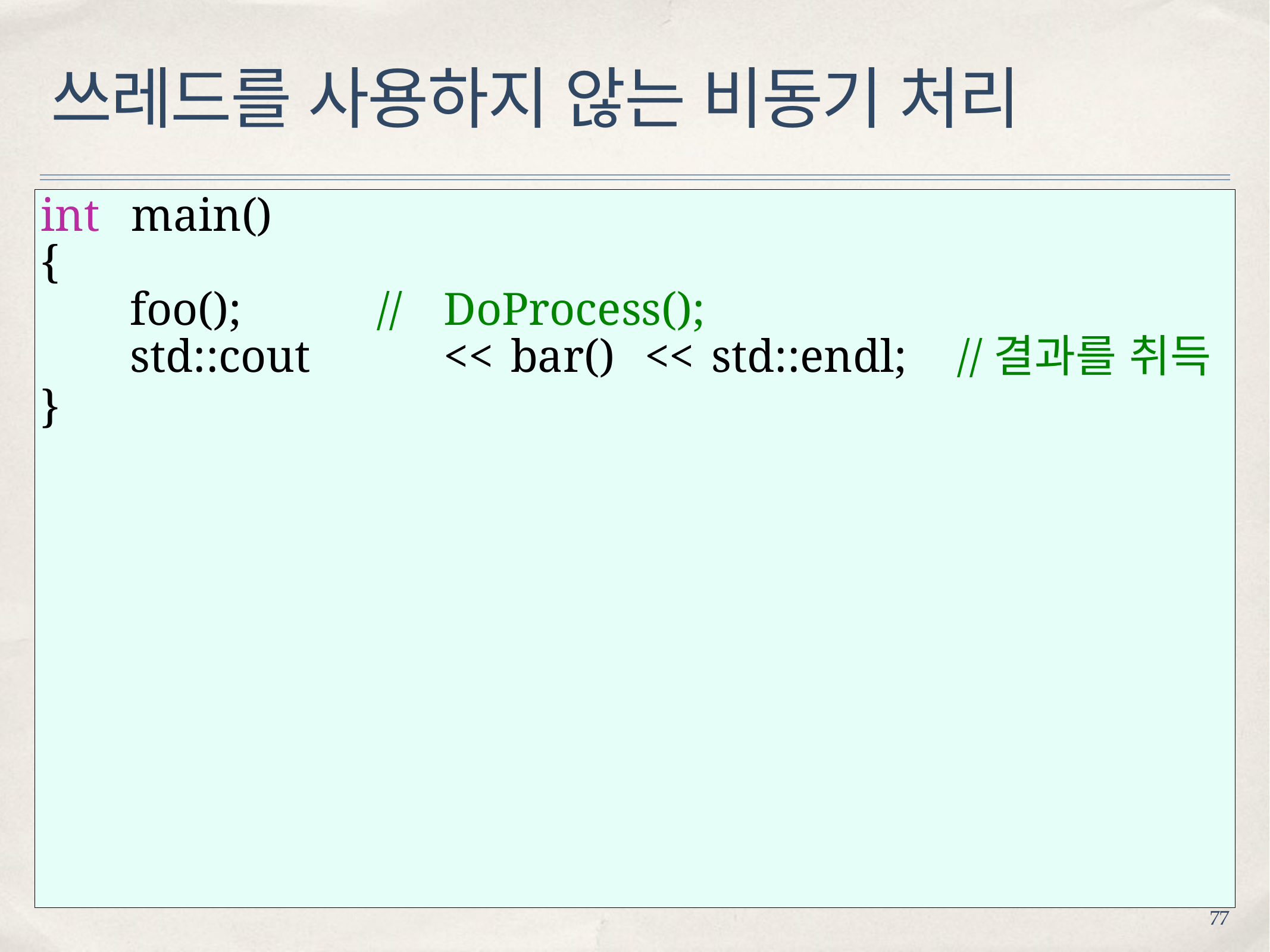

# 쓰레드를 사용하지 않는 비동기 처리

int	main()
{
foo();	//	DoProcess();
std::cout	<<	bar()	<<	std::endl;	//결과를 취득
}
77